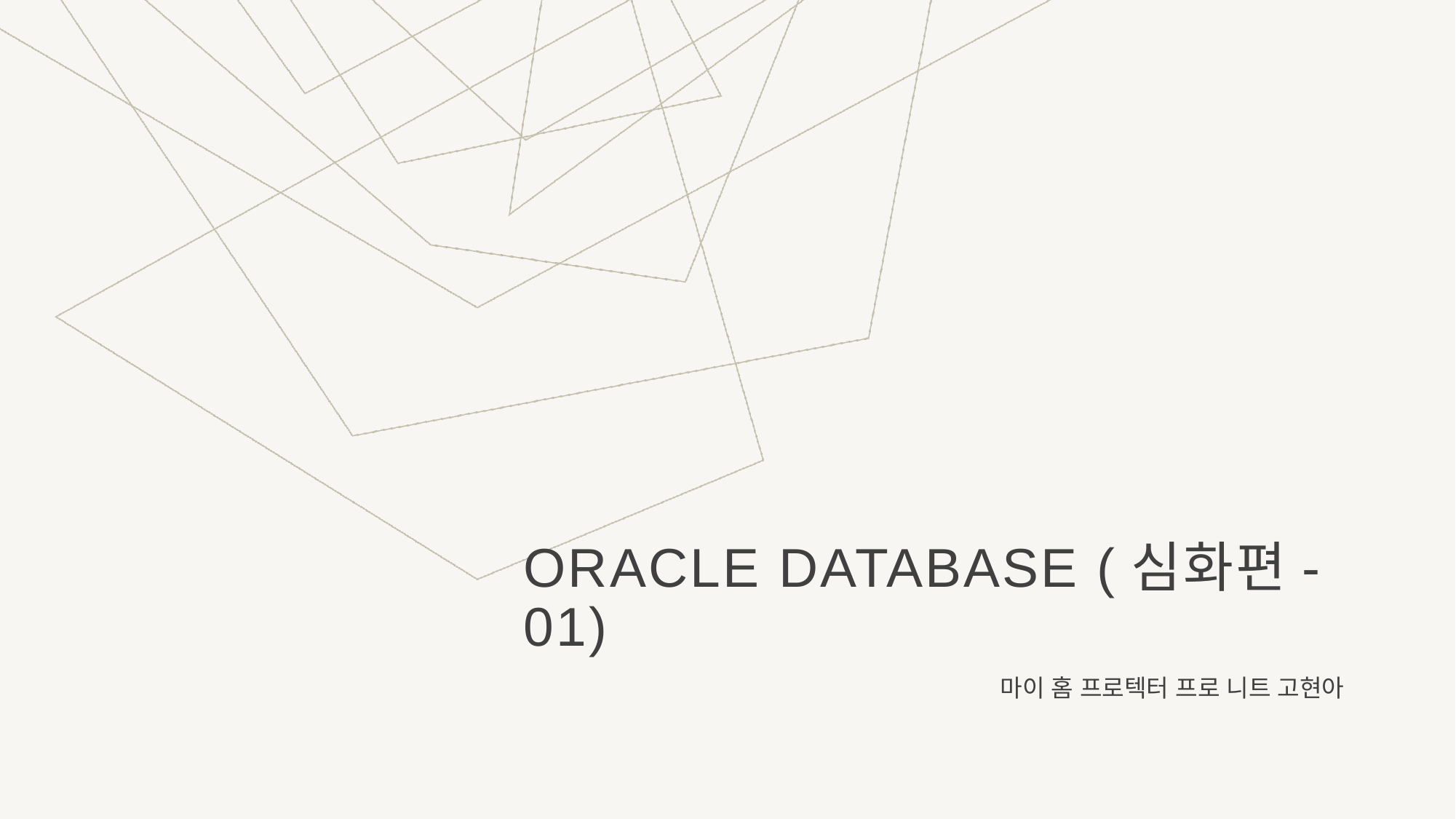

# Oracle Database (심화편-01)
마이 홈 프로텍터 프로 니트 고현아